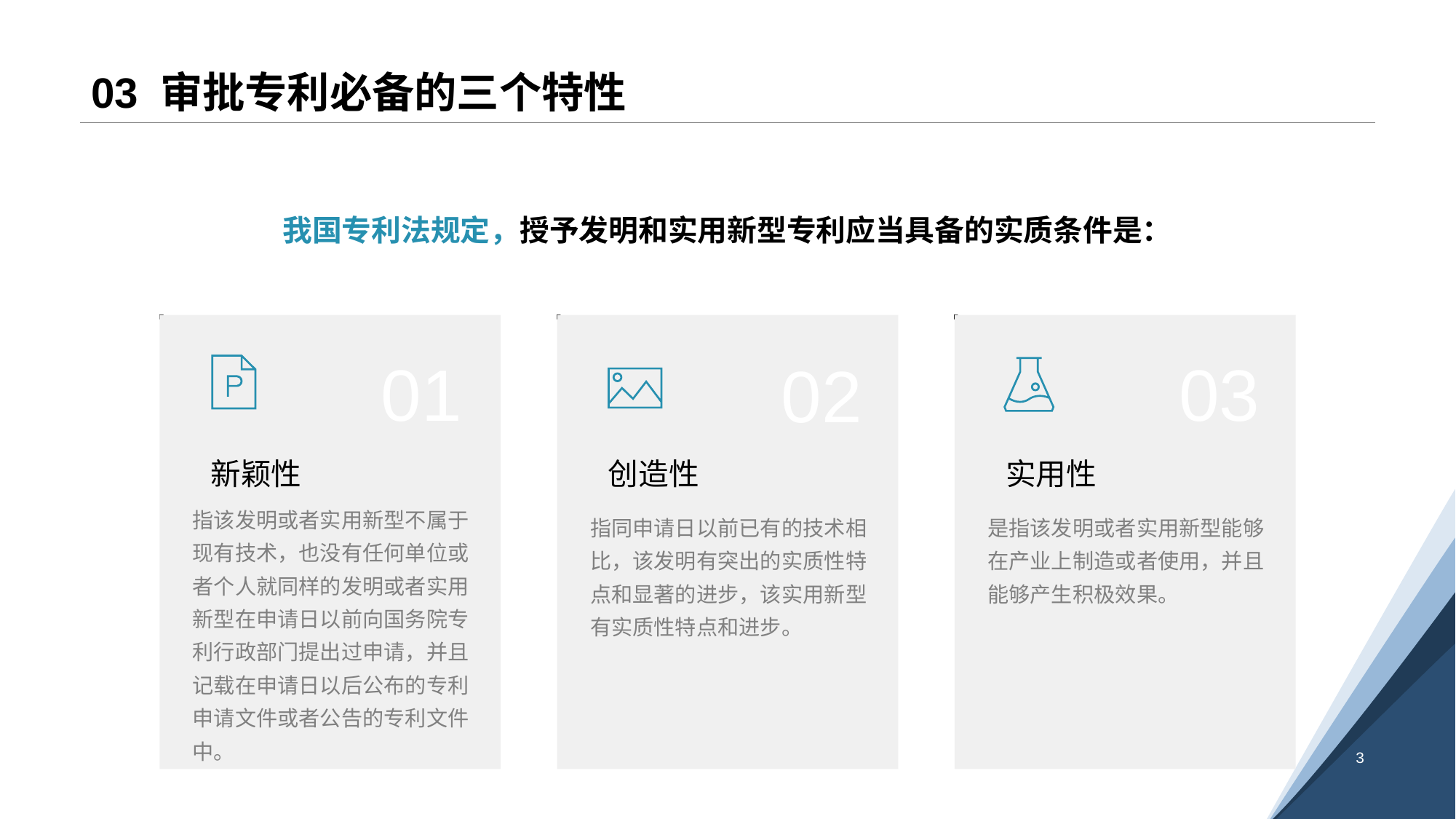

# 03 审批专利必备的三个特性
我国专利法规定，授予发明和实用新型专利应当具备的实质条件是：

02
创造性
指同申请日以前已有的技术相比，该发明有突出的实质性特点和显著的进步，该实用新型有实质性特点和进步。

01
新颖性
指该发明或者实用新型不属于现有技术，也没有任何单位或者个人就同样的发明或者实用新型在申请日以前向国务院专利行政部门提出过申请，并且记载在申请日以后公布的专利申请文件或者公告的专利文件中。

03
实用性
是指该发明或者实用新型能够在产业上制造或者使用，并且能够产生积极效果。

3